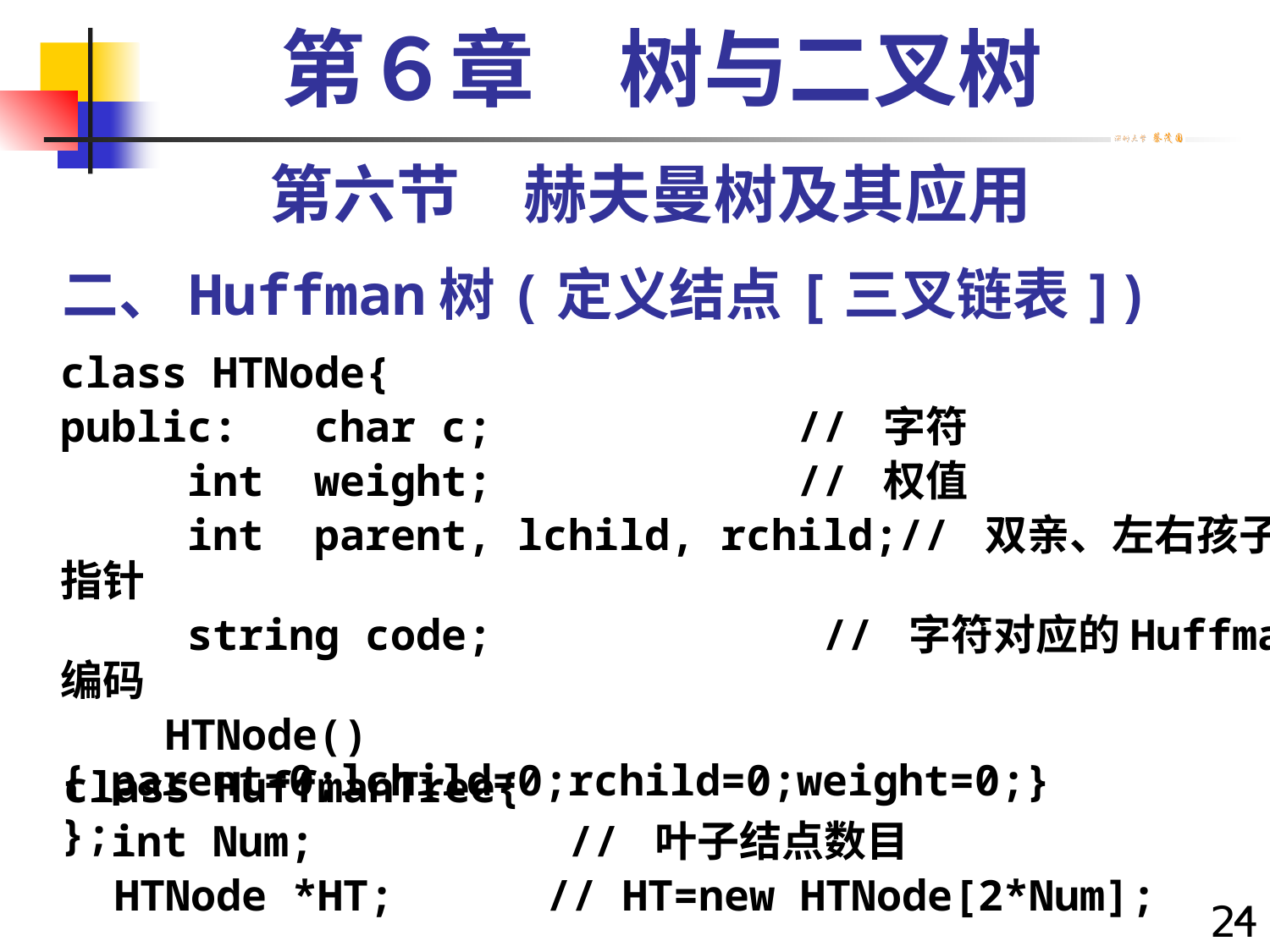

第６章　树与二叉树
第六节　赫夫曼树及其应用
# 二、Huffman树(定义结点[三叉链表])
	class HTNode{
	public:	char c;		    // 字符
		int  weight;		    // 权值
		int  parent, lchild, rchild;// 双亲、左右孩子指针
		string code;	          // 字符对应的Huffman编码
      HTNode(){ parent=0;lchild=0;rchild=0;weight=0;}
	};

   class HuffmanTree{
	   int Num;          // 叶子结点数目
     HTNode *HT;      // HT=new HTNode[2*Num];

24